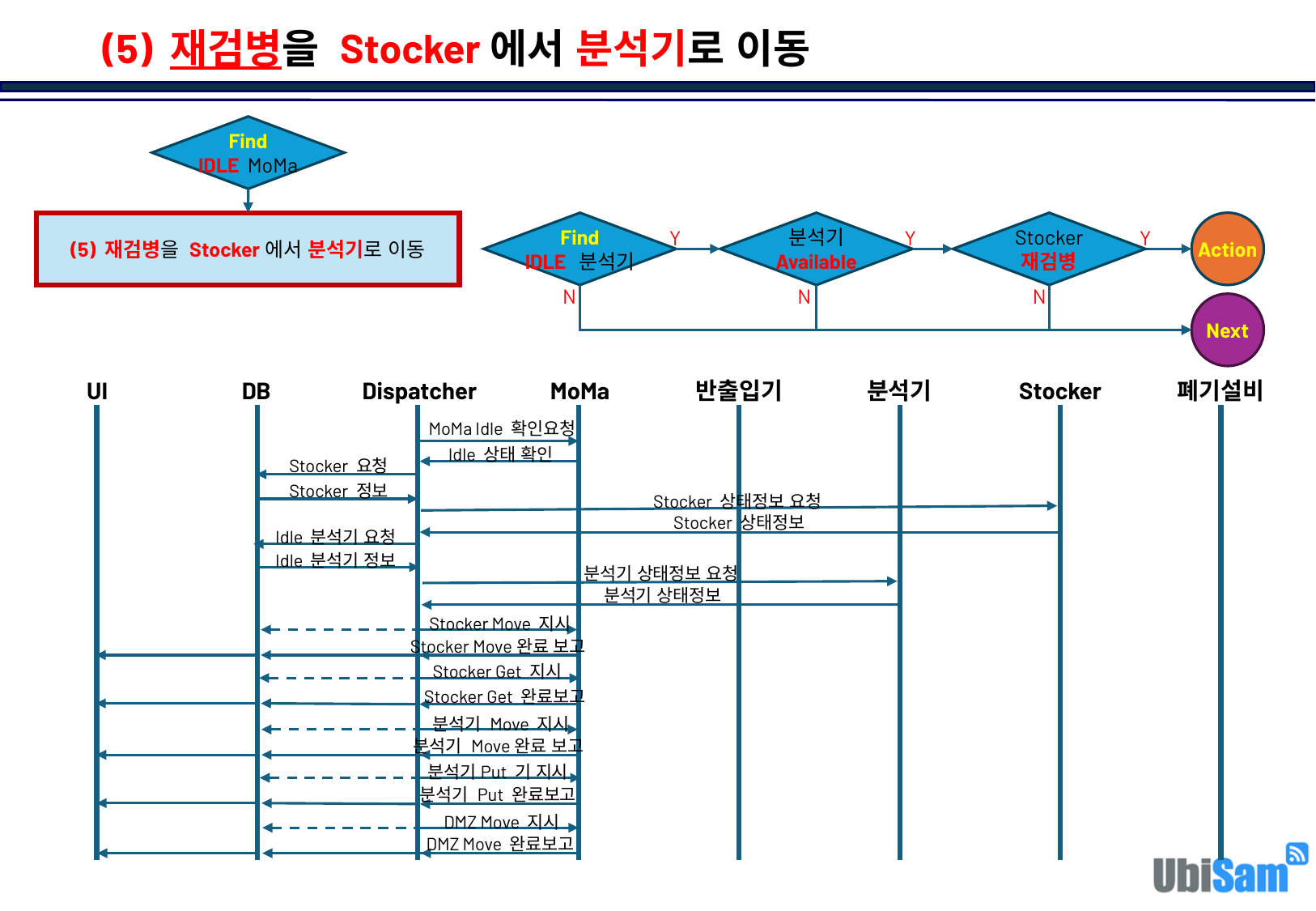

# (5) 재검병을 Stocker에서 분석기로 이동
Find
IDLE  MoMa
Action
(5) 재검병을 Stocker에서 분석기로 이동
Find
IDLE  분석기
분석기
Available
Stocker
재검병
Y
Y
Y
N
N
N
Next
UI
DB
Dispatcher
MoMa
반출입기
분석기
Stocker
폐기설비
MoMa Idle 확인요청
Idle 상태 확인
Stocker 요청
Stocker 정보
Stocker 상태정보 요청
Stocker 상태정보
Idle 분석기 요청
Idle 분석기 정보
분석기 상태정보 요청
분석기 상태정보
Stocker Move 지시
Stocker Move완료 보고
Stocker Get 지시
Stocker Get 완료보고
분석기 Move 지시
분석기 Move완료 보고
분석기Put 기 지시
분석기 Put 완료보고
DMZ Move 지시
DMZ Move 완료보고